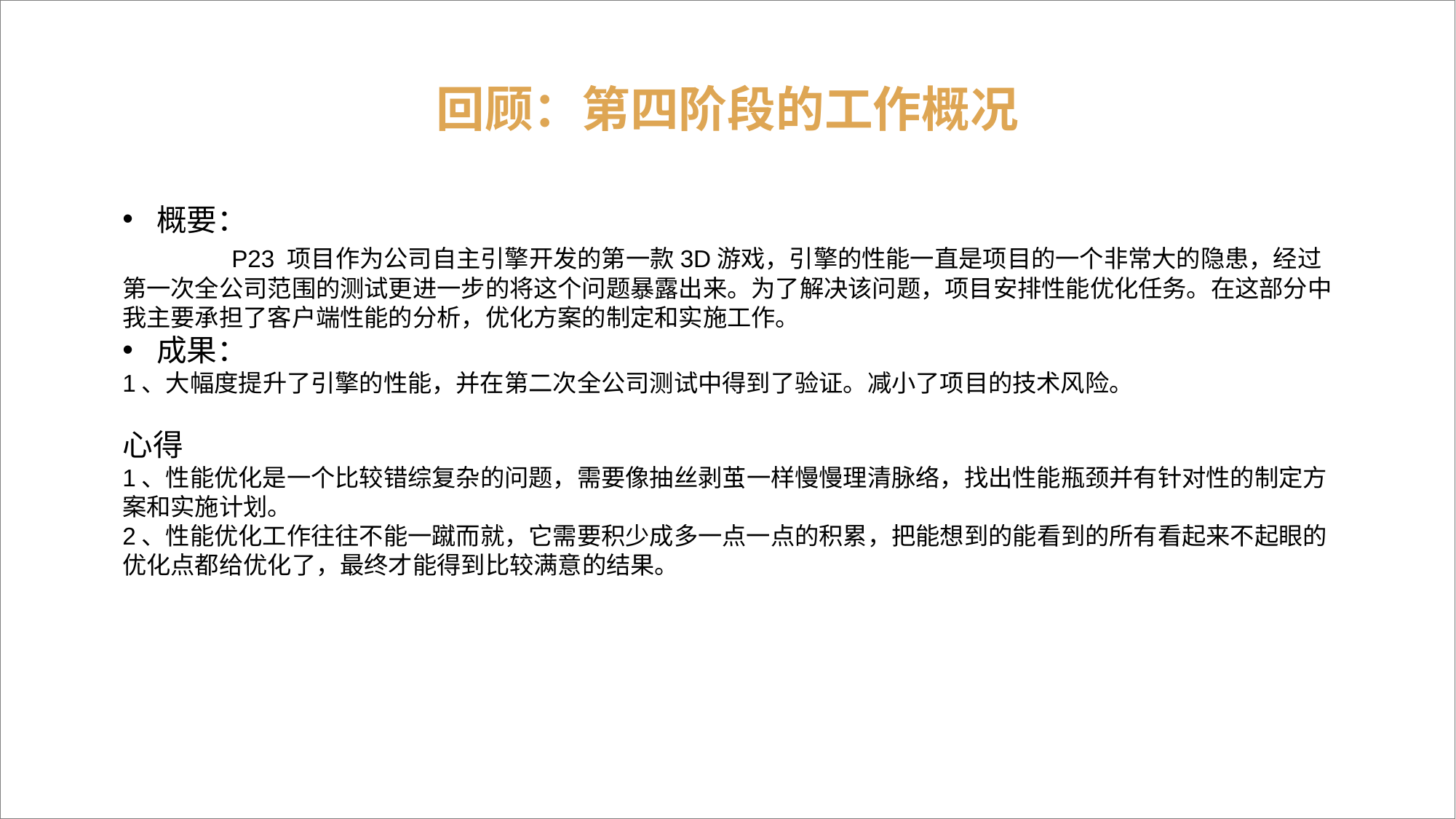

回顾：第四阶段的工作概况
概要：
	P23 项目作为公司自主引擎开发的第一款3D游戏，引擎的性能一直是项目的一个非常大的隐患，经过第一次全公司范围的测试更进一步的将这个问题暴露出来。为了解决该问题，项目安排性能优化任务。在这部分中我主要承担了客户端性能的分析，优化方案的制定和实施工作。
成果：
1、大幅度提升了引擎的性能，并在第二次全公司测试中得到了验证。减小了项目的技术风险。

心得
1、性能优化是一个比较错综复杂的问题，需要像抽丝剥茧一样慢慢理清脉络，找出性能瓶颈并有针对性的制定方案和实施计划。
2、性能优化工作往往不能一蹴而就，它需要积少成多一点一点的积累，把能想到的能看到的所有看起来不起眼的优化点都给优化了，最终才能得到比较满意的结果。